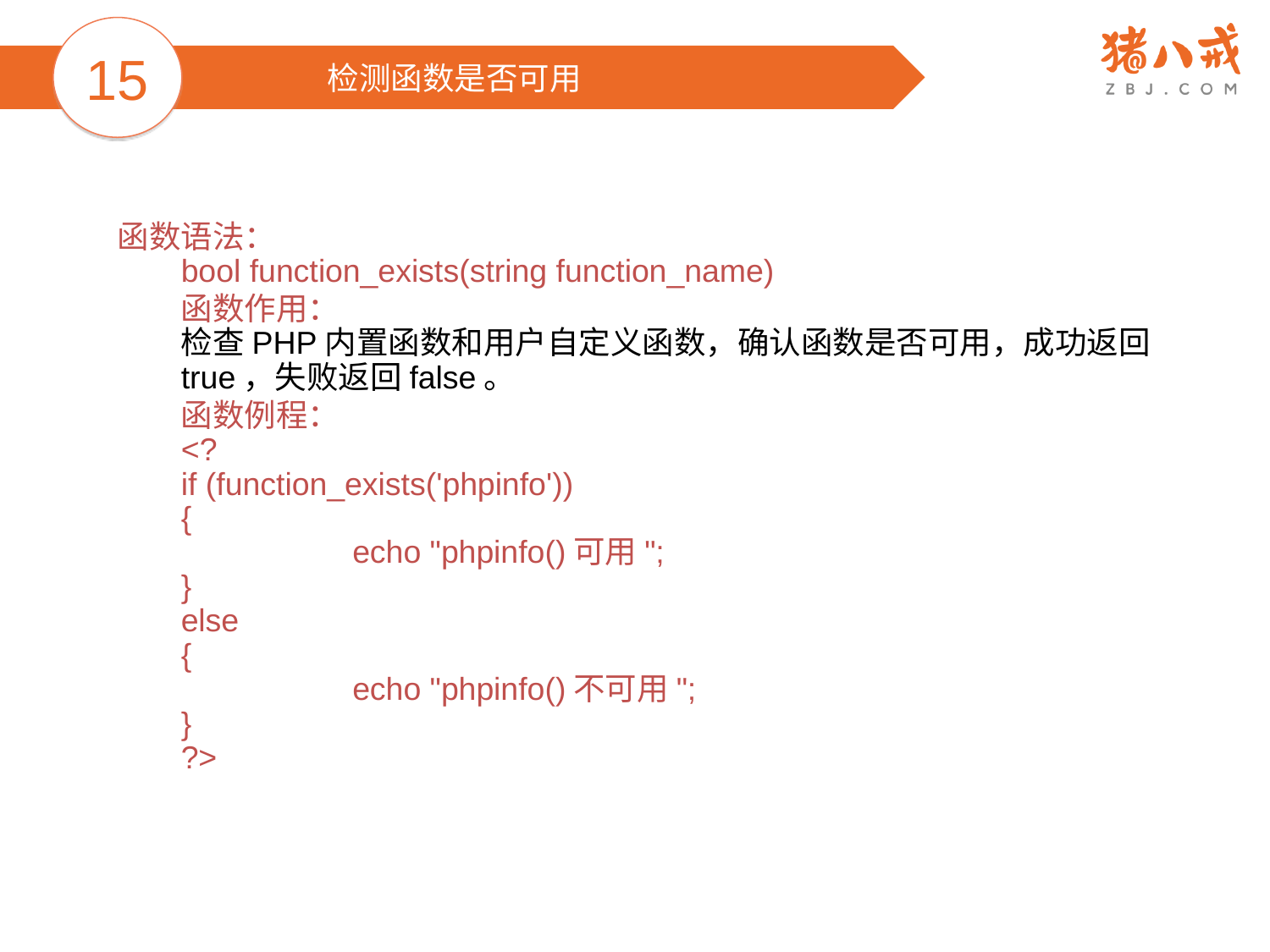

15
检测函数是否可用

函数语法：
bool function_exists(string function_name)
函数作用：
检查PHP内置函数和用户自定义函数，确认函数是否可用，成功返回true，失败返回false。
函数例程：
<?
if (function_exists('phpinfo'))
{
	     echo "phpinfo()可用";
}
else
{
	     echo "phpinfo()不可用";
}
?>